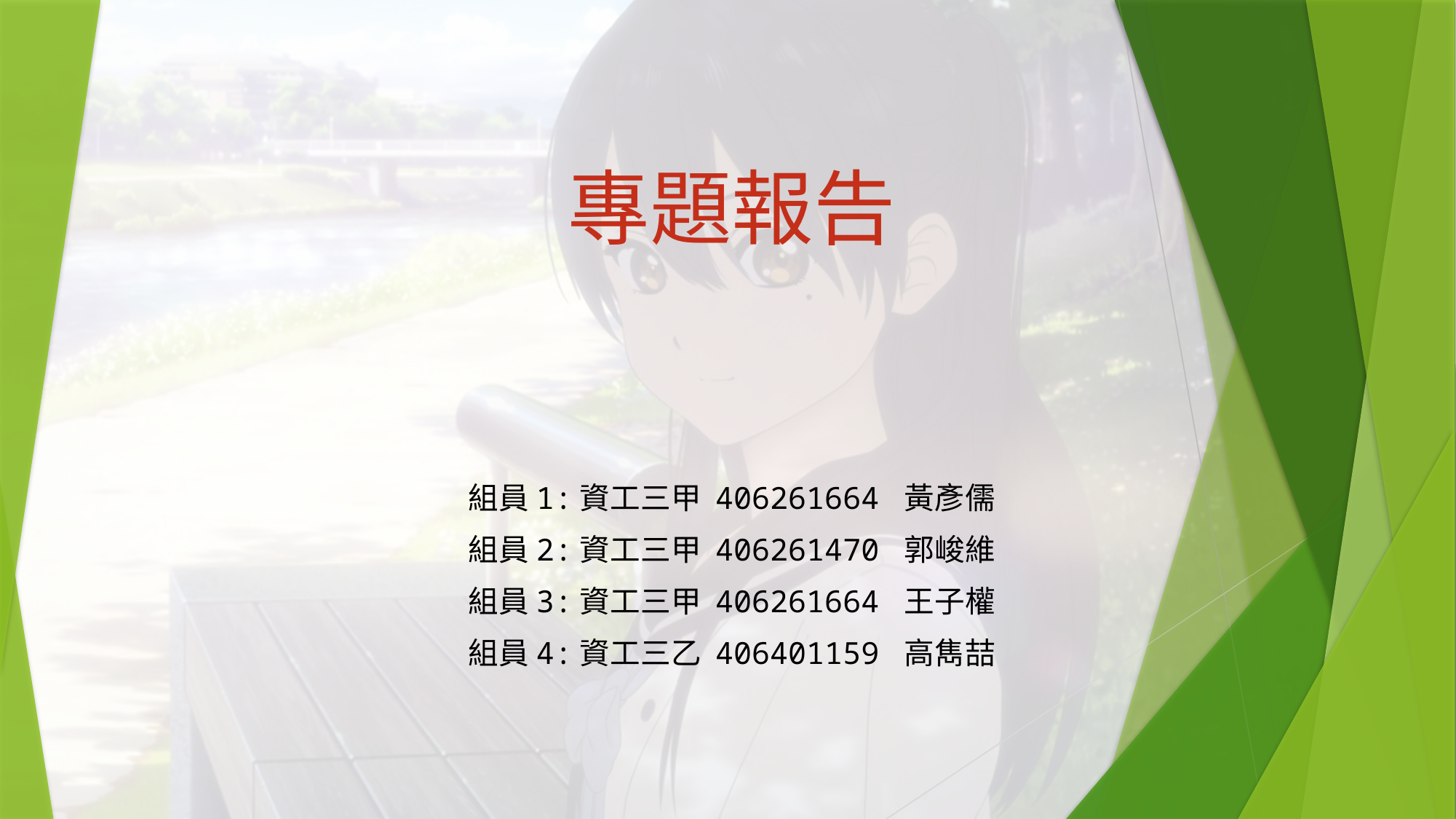

# 專題報告
組員1:資工三甲 406261664 黃彥儒
組員2:資工三甲 406261470 郭峻維
組員3:資工三甲 406261664 王子權
組員4:資工三乙 406401159 高雋喆